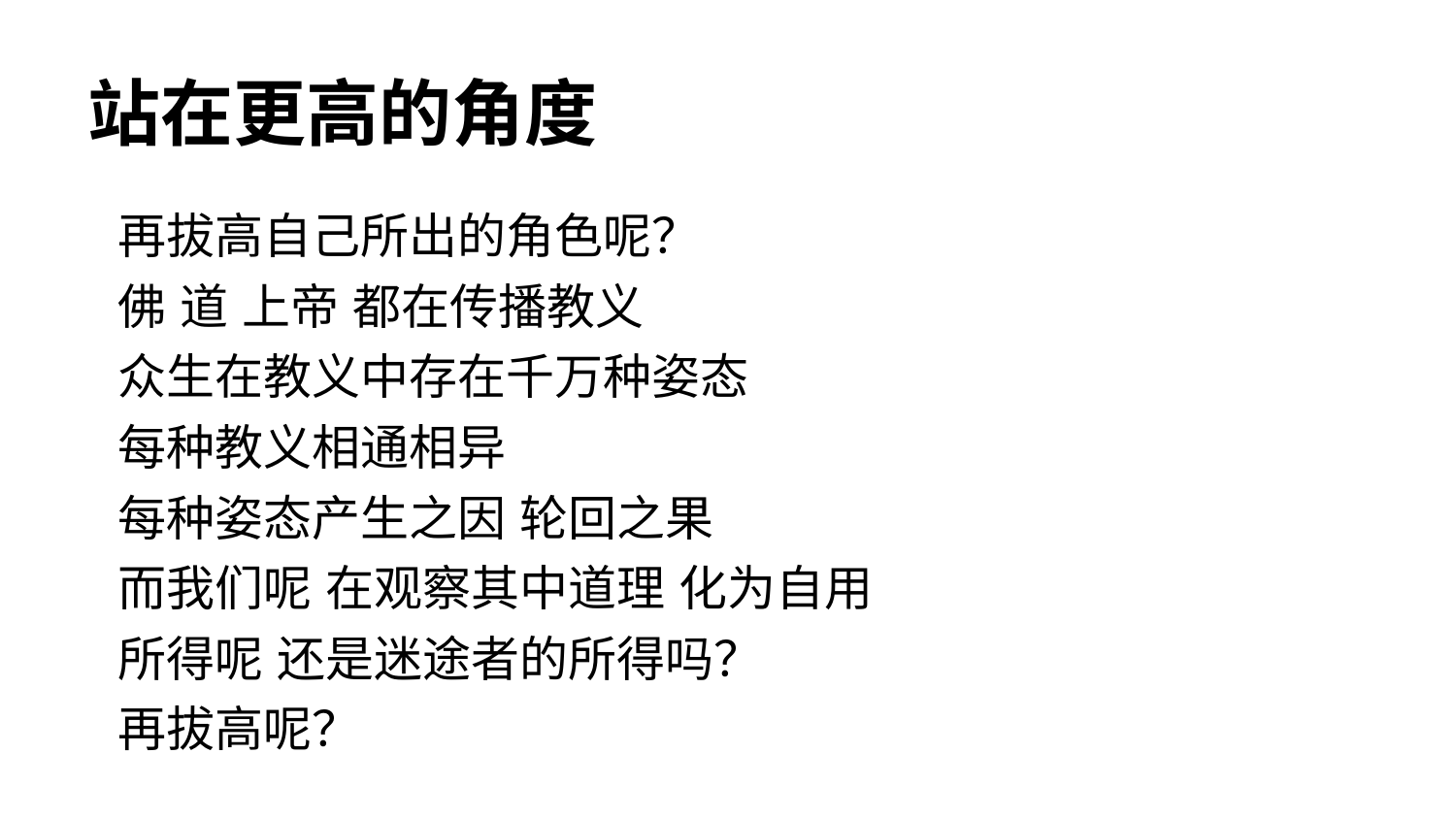

# 站在更高的角度
再拔高自己所出的角色呢？
佛 道 上帝 都在传播教义
众生在教义中存在千万种姿态
每种教义相通相异
每种姿态产生之因 轮回之果
而我们呢 在观察其中道理 化为自用
所得呢 还是迷途者的所得吗？
再拔高呢？